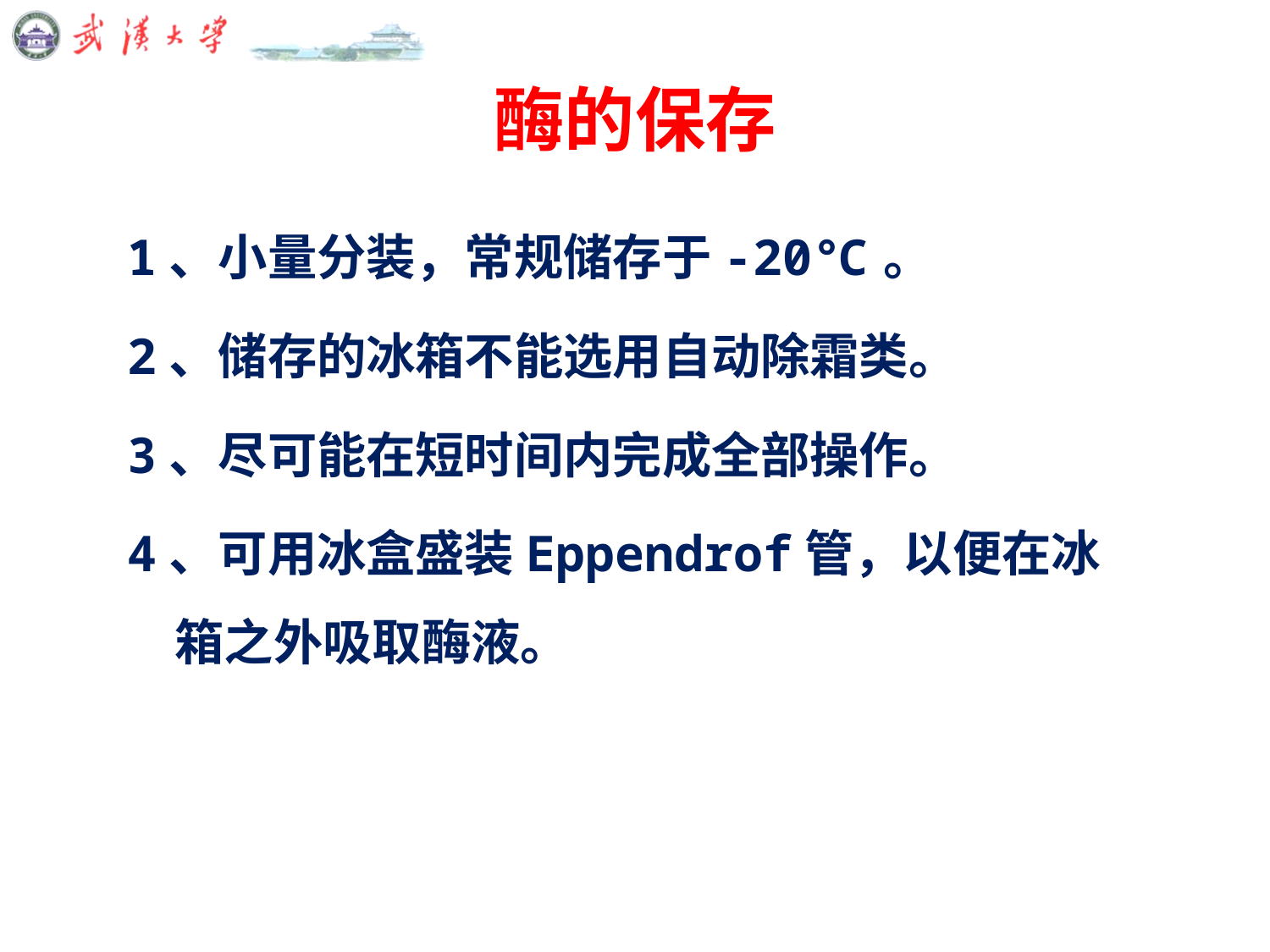

# 酶的保存
1、小量分装，常规储存于-20℃。
2、储存的冰箱不能选用自动除霜类。
3、尽可能在短时间内完成全部操作。
4、可用冰盒盛装Eppendrof管，以便在冰箱之外吸取酶液。